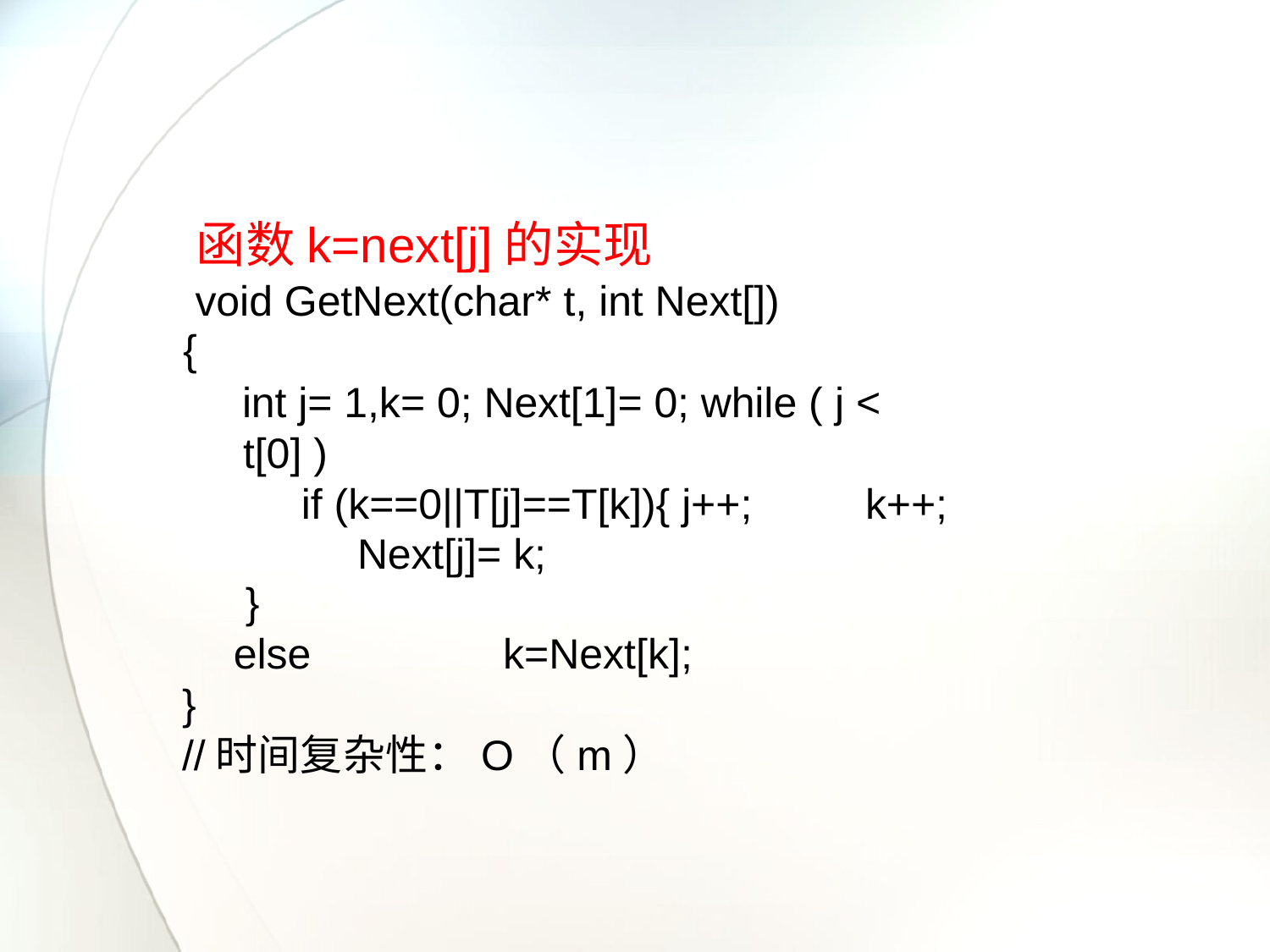

函数k=next[j]的实现
void GetNext(char* t, int Next[])
{
int j= 1,k= 0; Next[1]= 0; while ( j <	t[0] )
if (k==0||T[j]==T[k]){ j++;	k++;	Next[j]= k;
}
else	k=Next[k];
}
//时间复杂性：O（m）